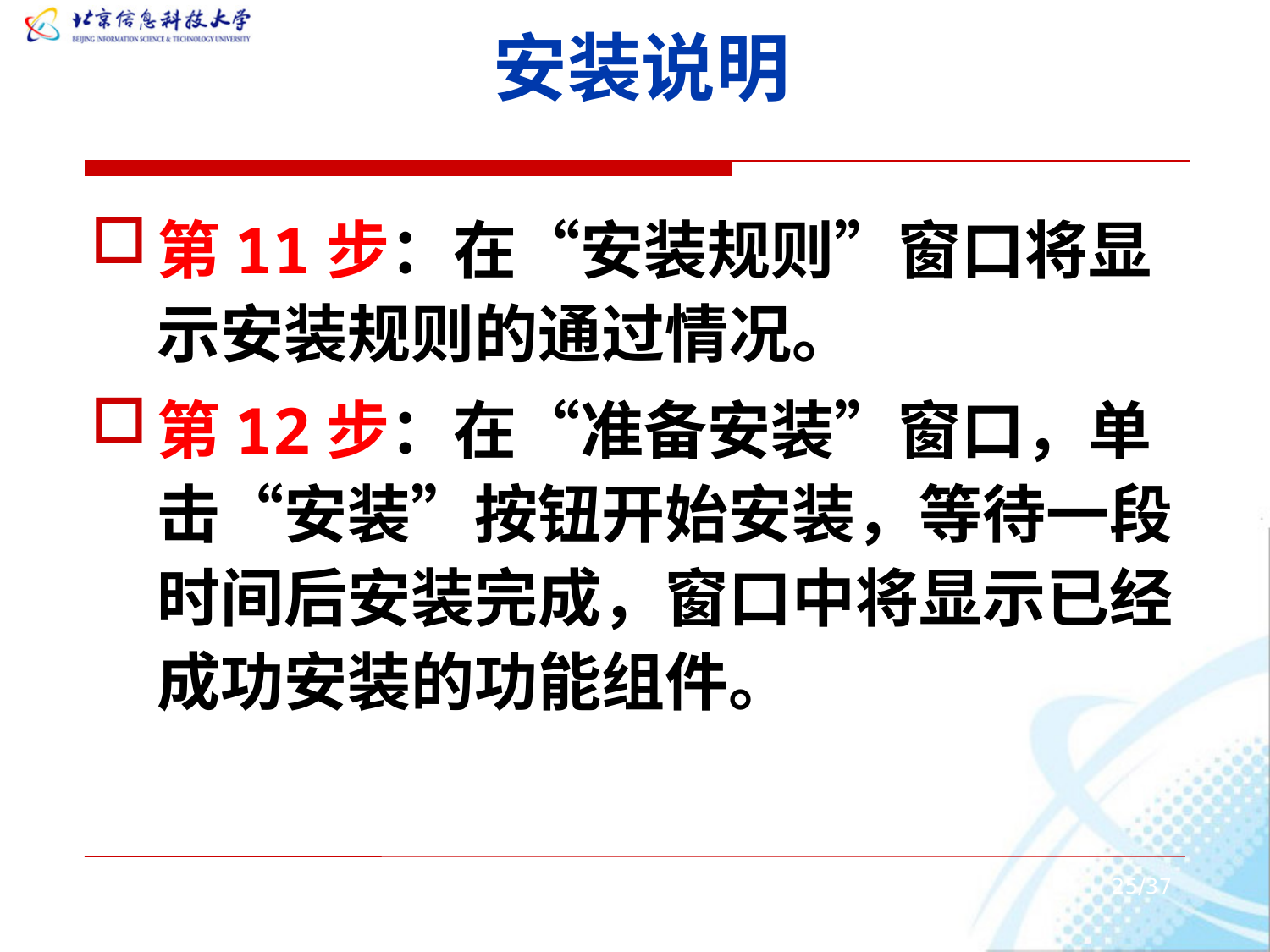

# 安装说明
第11步：在“安装规则”窗口将显示安装规则的通过情况。
第12步：在“准备安装”窗口，单击“安装”按钮开始安装，等待一段时间后安装完成，窗口中将显示已经成功安装的功能组件。

25/37